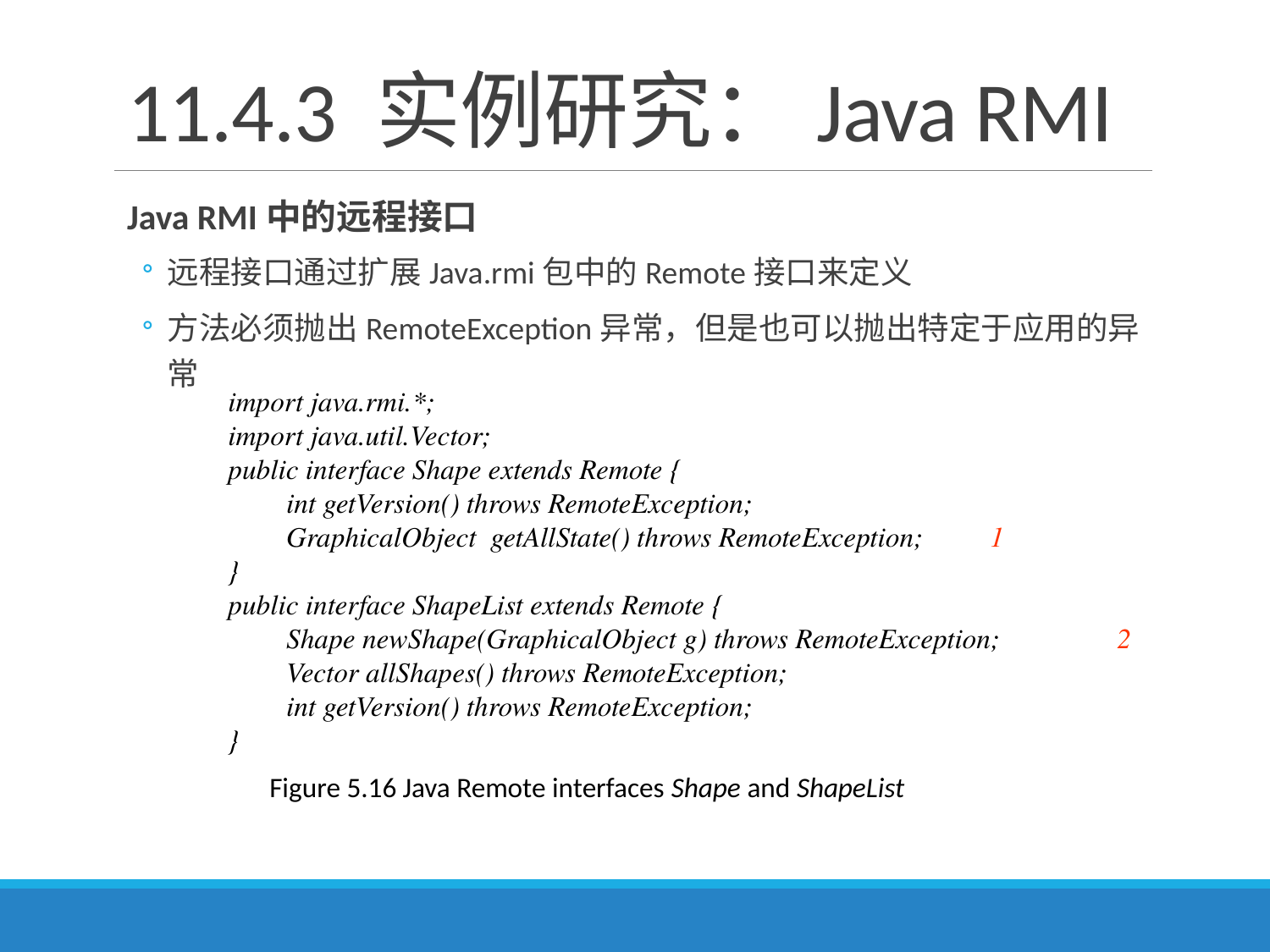

# 11.4.3 实例研究：Java RMI
Java RMI中的远程接口
远程接口通过扩展Java.rmi包中的Remote接口来定义
方法必须抛出RemoteException异常，但是也可以抛出特定于应用的异常

import java.rmi.*;
import java.util.Vector;
public interface Shape extends Remote {
	int getVersion() throws RemoteException;
	GraphicalObject  getAllState() throws RemoteException;	1
}
public interface ShapeList extends Remote {
	Shape newShape(GraphicalObject g) throws RemoteException;	2
	Vector allShapes() throws RemoteException;
	int getVersion() throws RemoteException;
}
Figure 5.16 Java Remote interfaces Shape and ShapeList
63